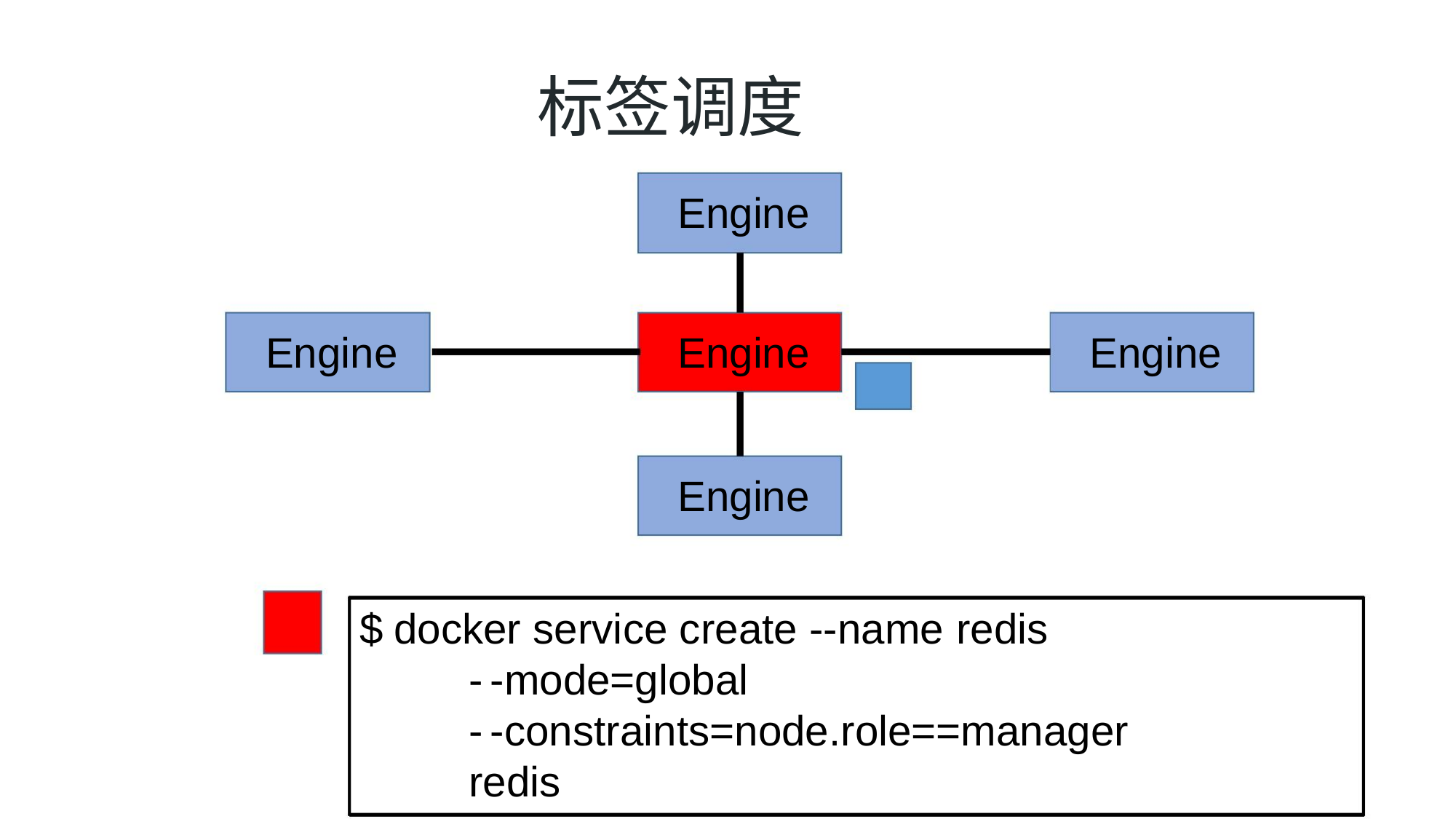

标签调度
Engine
Engine
Engine
Engine
Engine
$
docker service create --name redis
-
-
-mode=global
-constraints=node.role==manager
redis